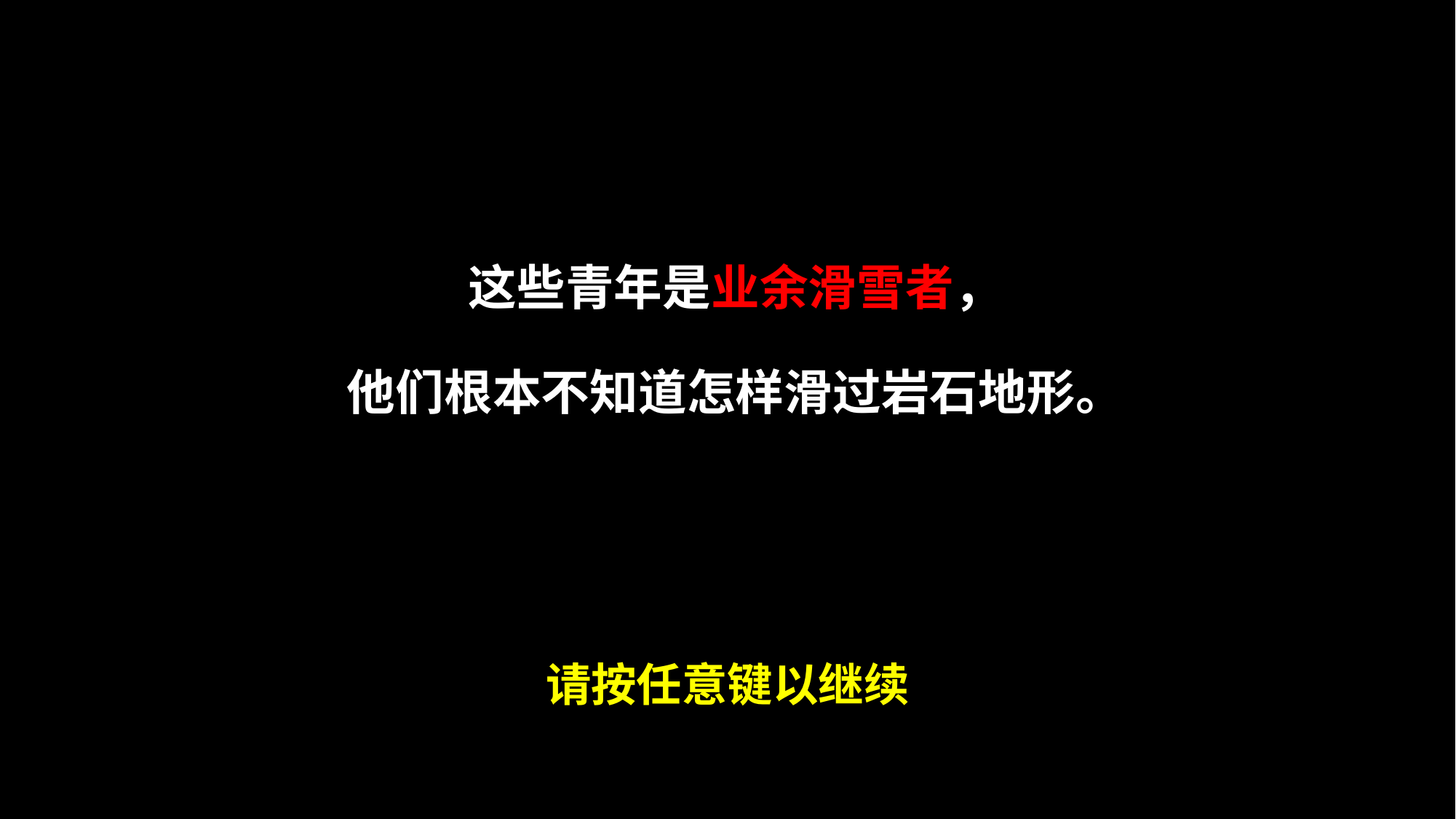

# 这些青年是业余滑雪者， 他们根本不知道怎样滑过岩石地形。
请按任意键以继续